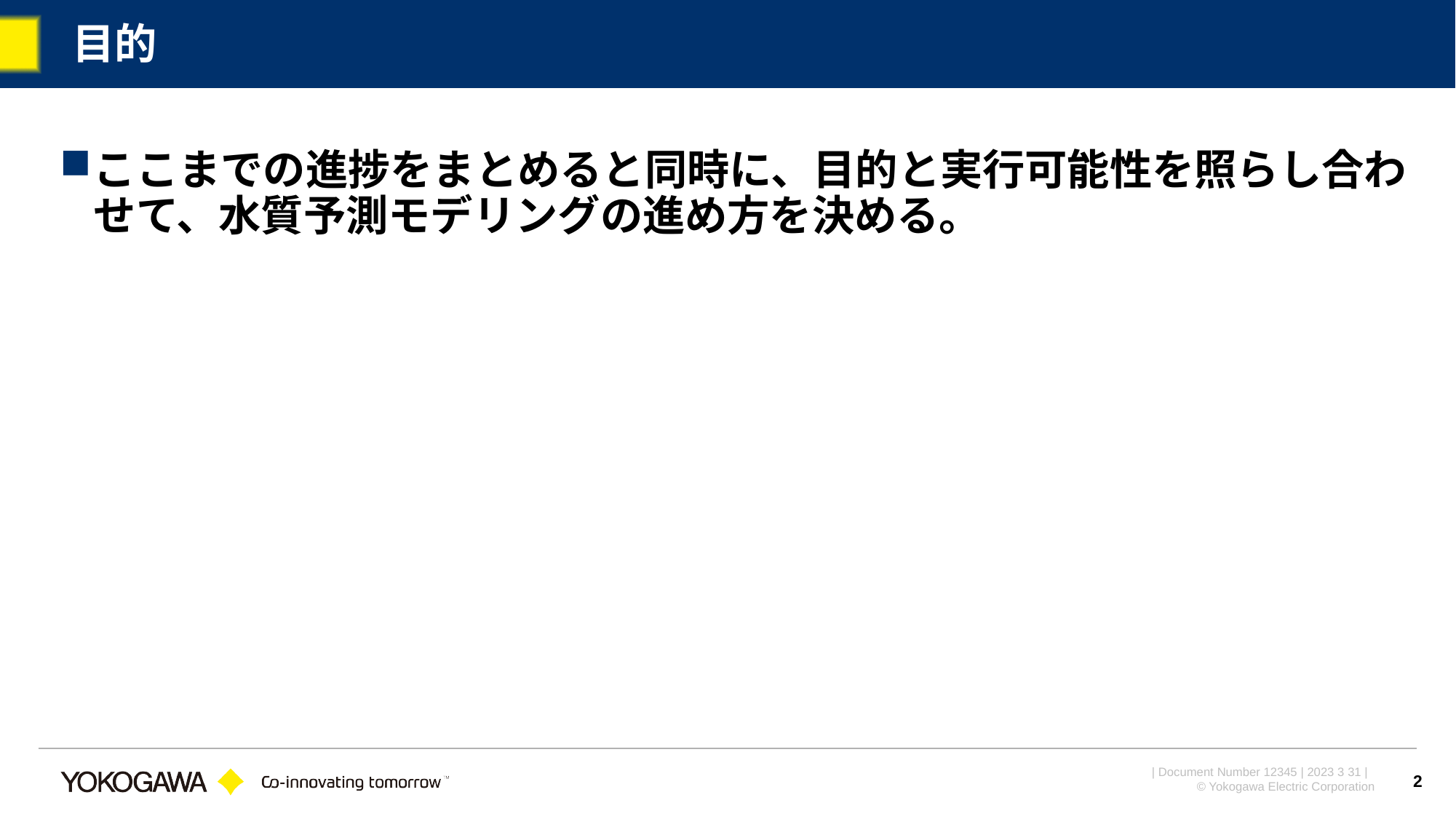

# 目的
ここまでの進捗をまとめると同時に、目的と実行可能性を照らし合わせて、水質予測モデリングの進め方を決める。
2